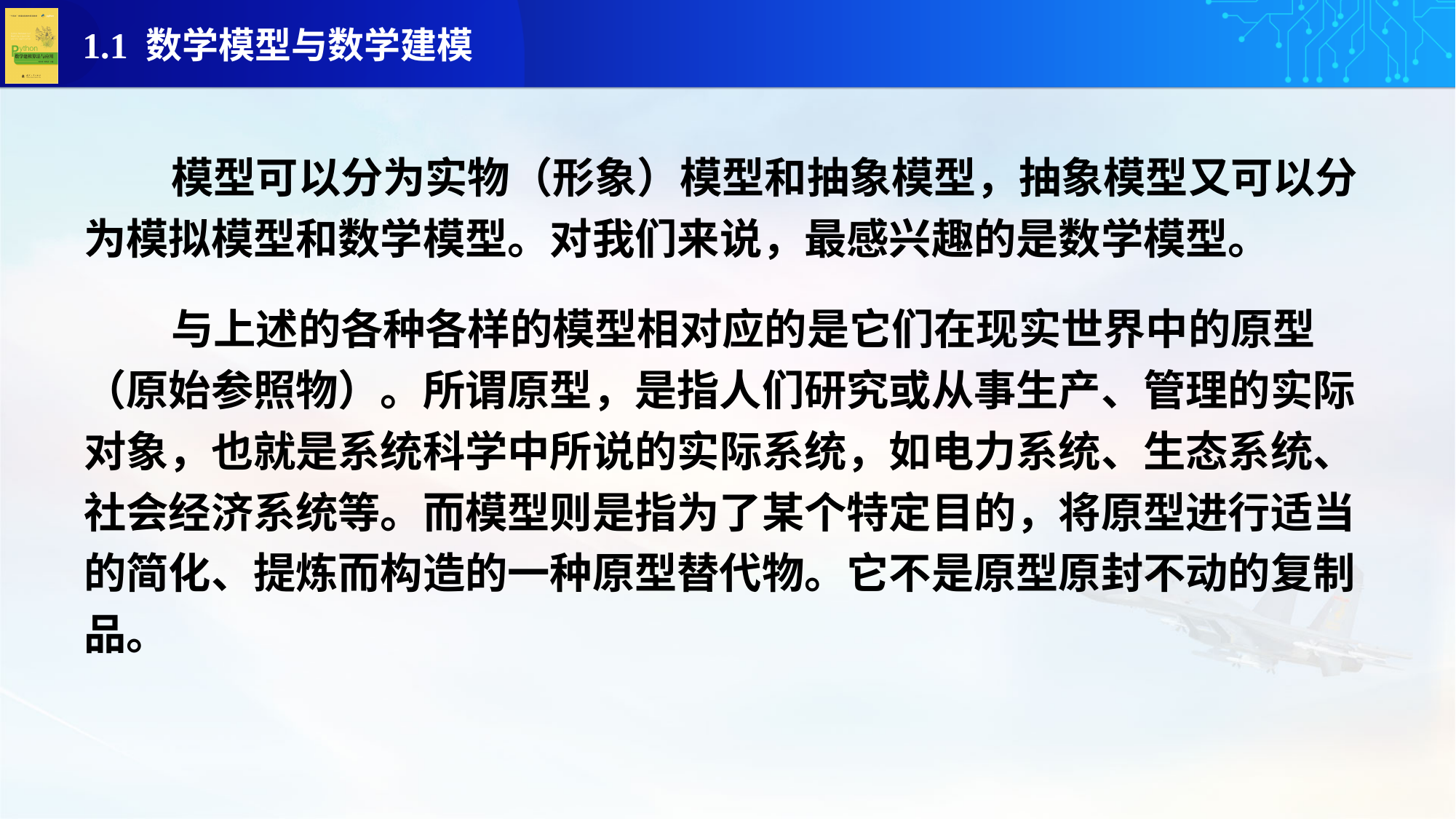

模型可以分为实物（形象）模型和抽象模型，抽象模型又可以分为模拟模型和数学模型。对我们来说，最感兴趣的是数学模型。

        与上述的各种各样的模型相对应的是它们在现实世界中的原型（原始参照物）。所谓原型，是指人们研究或从事生产、管理的实际对象，也就是系统科学中所说的实际系统，如电力系统、生态系统、社会经济系统等。而模型则是指为了某个特定目的，将原型进行适当的简化、提炼而构造的一种原型替代物。它不是原型原封不动的复制品。